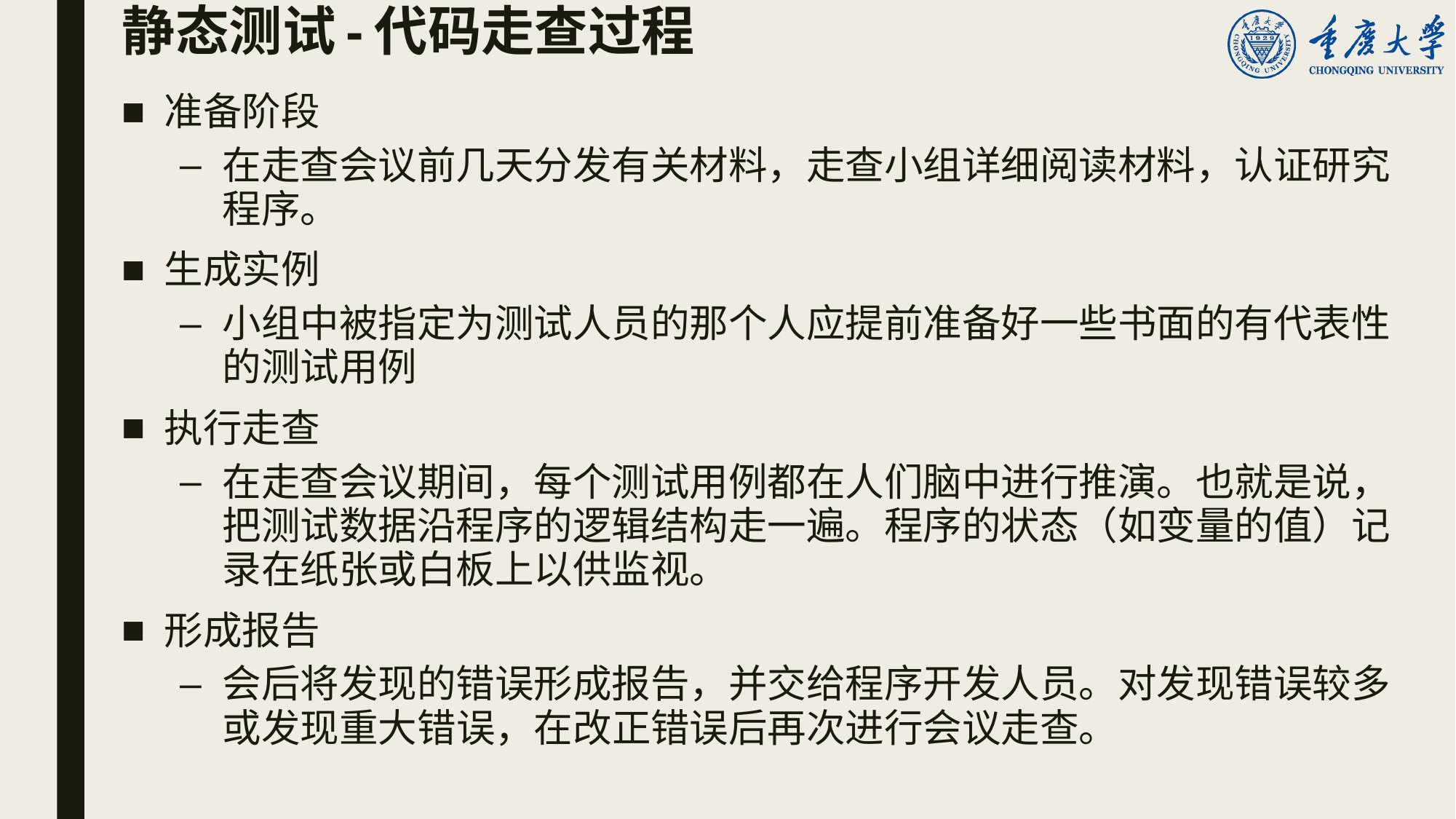

# 静态测试-代码走查过程
准备阶段
在走查会议前几天分发有关材料，走查小组详细阅读材料，认证研究程序。
生成实例
小组中被指定为测试人员的那个人应提前准备好一些书面的有代表性的测试用例
执行走查
在走查会议期间，每个测试用例都在人们脑中进行推演。也就是说，把测试数据沿程序的逻辑结构走一遍。程序的状态（如变量的值）记录在纸张或白板上以供监视。
形成报告
会后将发现的错误形成报告，并交给程序开发人员。对发现错误较多或发现重大错误，在改正错误后再次进行会议走查。